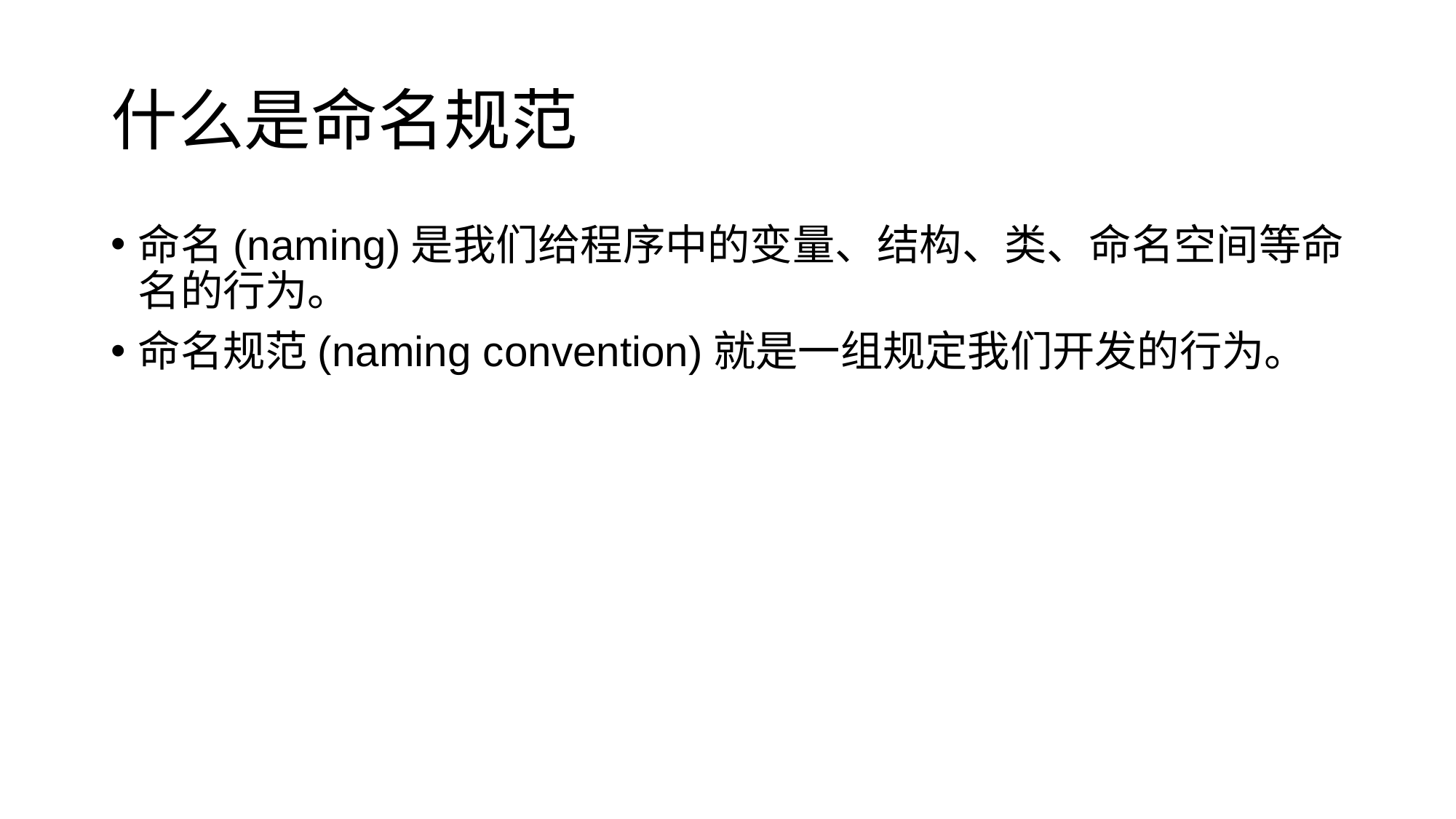

# 什么是命名规范
命名(naming)是我们给程序中的变量、结构、类、命名空间等命名的行为。
命名规范(naming convention)就是一组规定我们开发的行为。